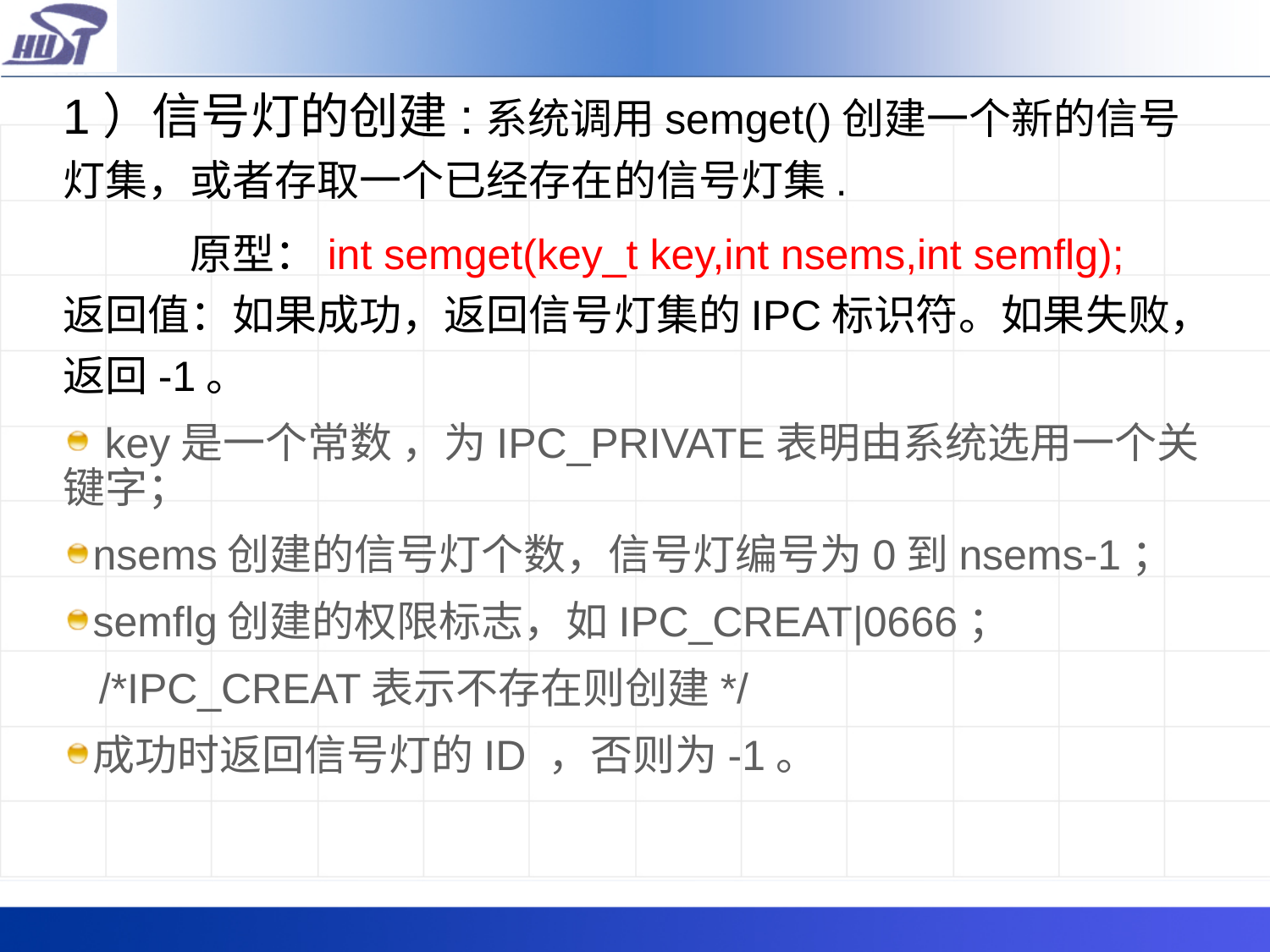

# 1）信号灯的创建:系统调用semget()创建一个新的信号灯集，或者存取一个已经存在的信号灯集.
  	原型：int semget(key_t key,int nsems,int semflg);
返回值：如果成功，返回信号灯集的IPC标识符。如果失败，返回-1。
 key是一个常数 ，为IPC_PRIVATE表明由系统选用一个关键字；
nsems创建的信号灯个数，信号灯编号为0到nsems-1；
semflg创建的权限标志，如IPC_CREAT|0666；
   /*IPC_CREAT表示不存在则创建*/
成功时返回信号灯的ID ，否则为-1。